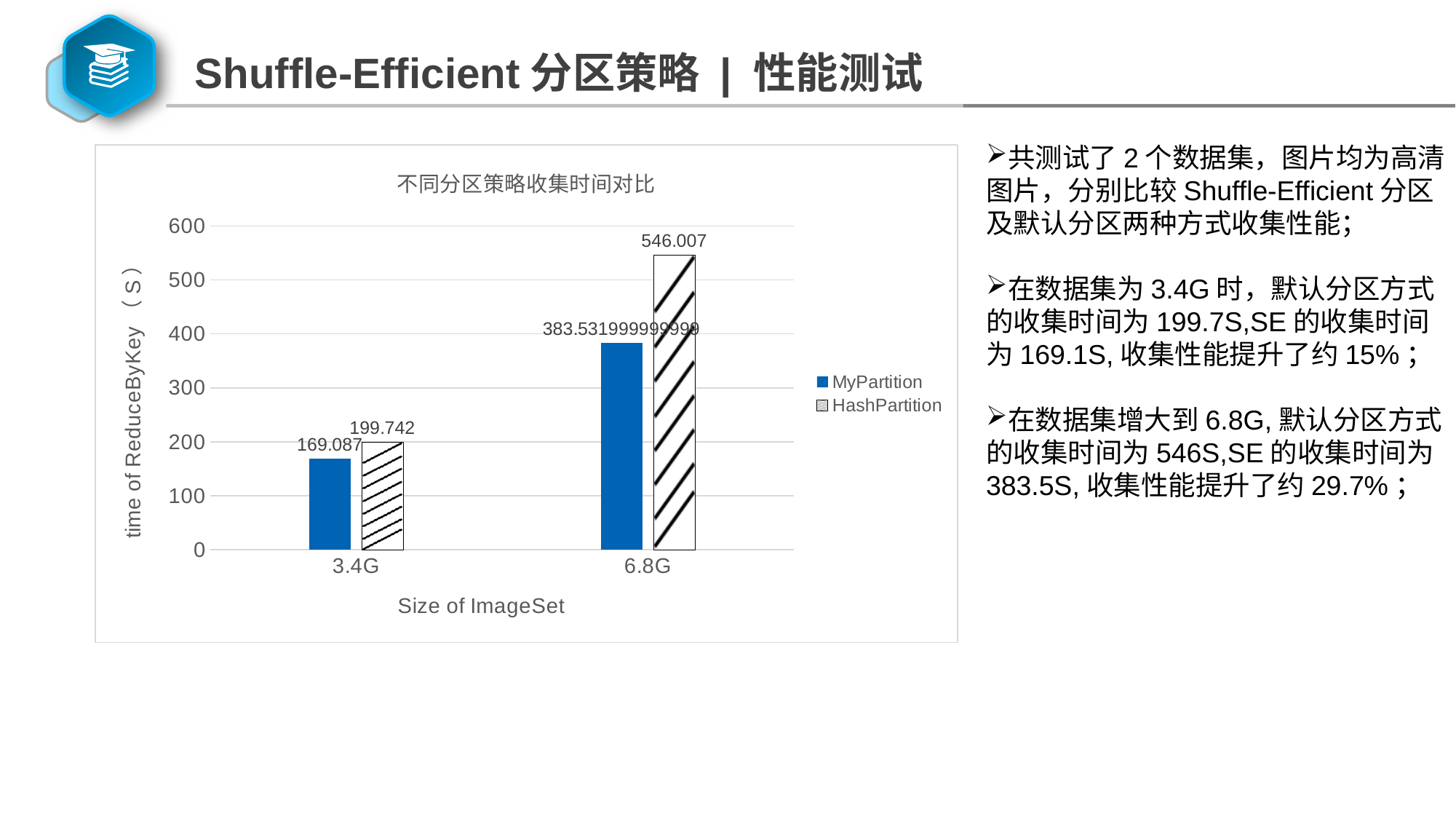

Shuffle-Efficient分区策略 | 性能测试

共测试了2个数据集，图片均为高清图片，分别比较Shuffle-Efficient分区及默认分区两种方式收集性能；

在数据集为3.4G时，默认分区方式的收集时间为199.7S,SE的收集时间为169.1S,收集性能提升了约15%；

在数据集增大到6.8G,默认分区方式的收集时间为546S,SE的收集时间为383.5S,收集性能提升了约29.7%；

### Chart: 不同分区策略收集时间对比

| Category |  |  |
|---|---|---|
| 3.4G | 169.08700000000007 | 199.742 |
| 6.8G | 383.53199999999913 | 546.0069999999995 |